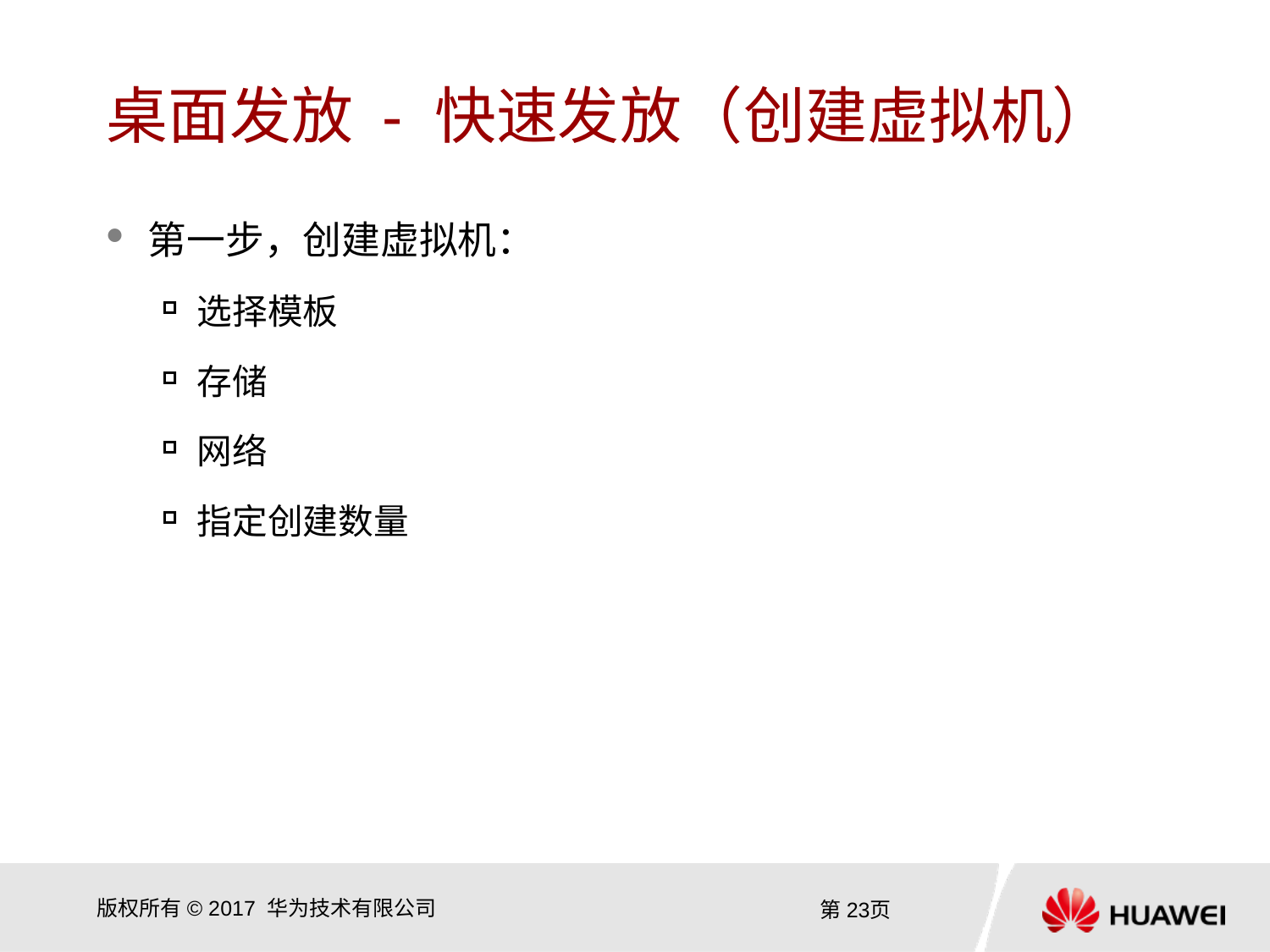

# 桌面发放 - 快速发放（创建虚拟机）
第一步，创建虚拟机：
选择模板
存储
网络
指定创建数量